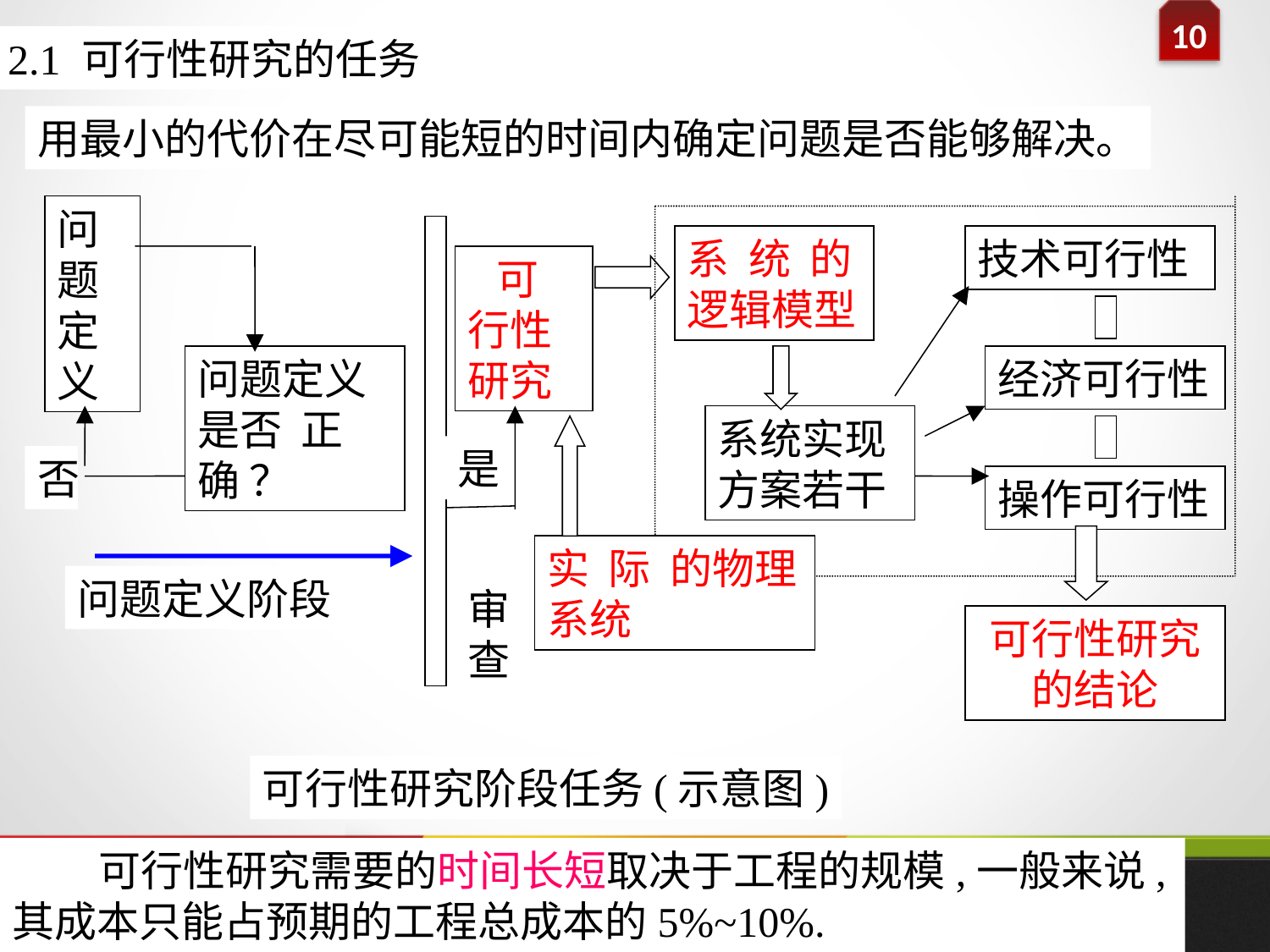

2.1 可行性研究的任务
用最小的代价在尽可能短的时间内确定问题是否能够解决。
问题定义

系  统  的逻辑模型
技术可行性

  可行性研究

问题定义 是否  正    确 ？

经济可行性

系统实现方案若干

是
否
操作可行性

实  际  的物理系统

问题定义阶段
审查

可行性研究的结论
可行性研究阶段任务(示意图)
        可行性研究需要的时间长短取决于工程的规模,一般来说,其成本只能占预期的工程总成本的5%~10%.